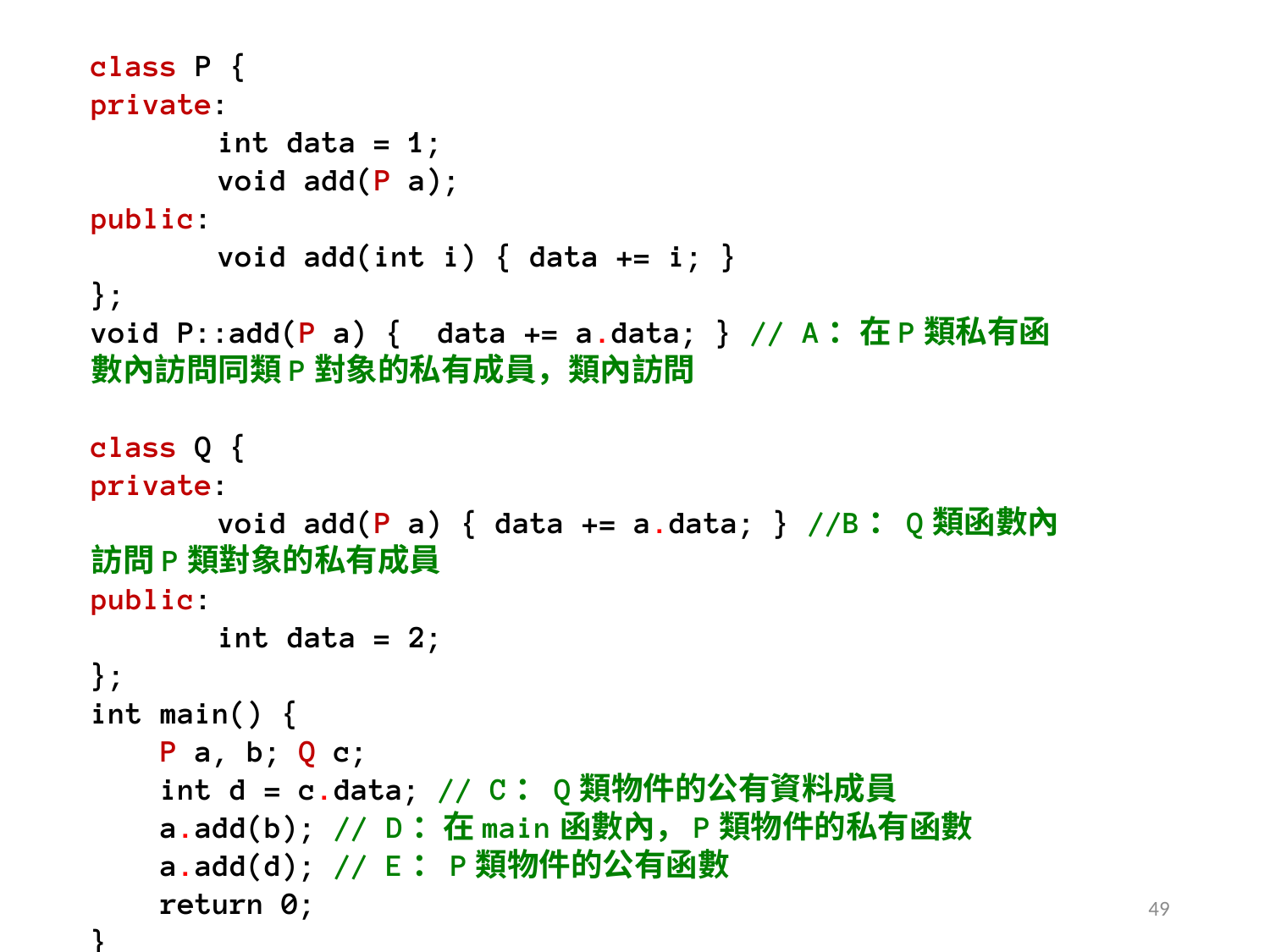

class P {
private:
	int data = 1;
	void add(P a);
public:
	void add(int i) { data += i; }
};
void P::add(P a) {  data += a.data; } // A：在P類私有函數內訪問同類P對象的私有成員，類內訪問

class Q {
private:
	void add(P a) { data += a.data; } //B：Q類函數內訪問P類對象的私有成員
public:
	int data = 2;
};
int main() {
    P a, b; Q c;
    int d = c.data; // C：Q類物件的公有資料成員
    a.add(b); // D：在main函數內，P類物件的私有函數
    a.add(d); // E：P類物件的公有函數
    return 0;
}
49